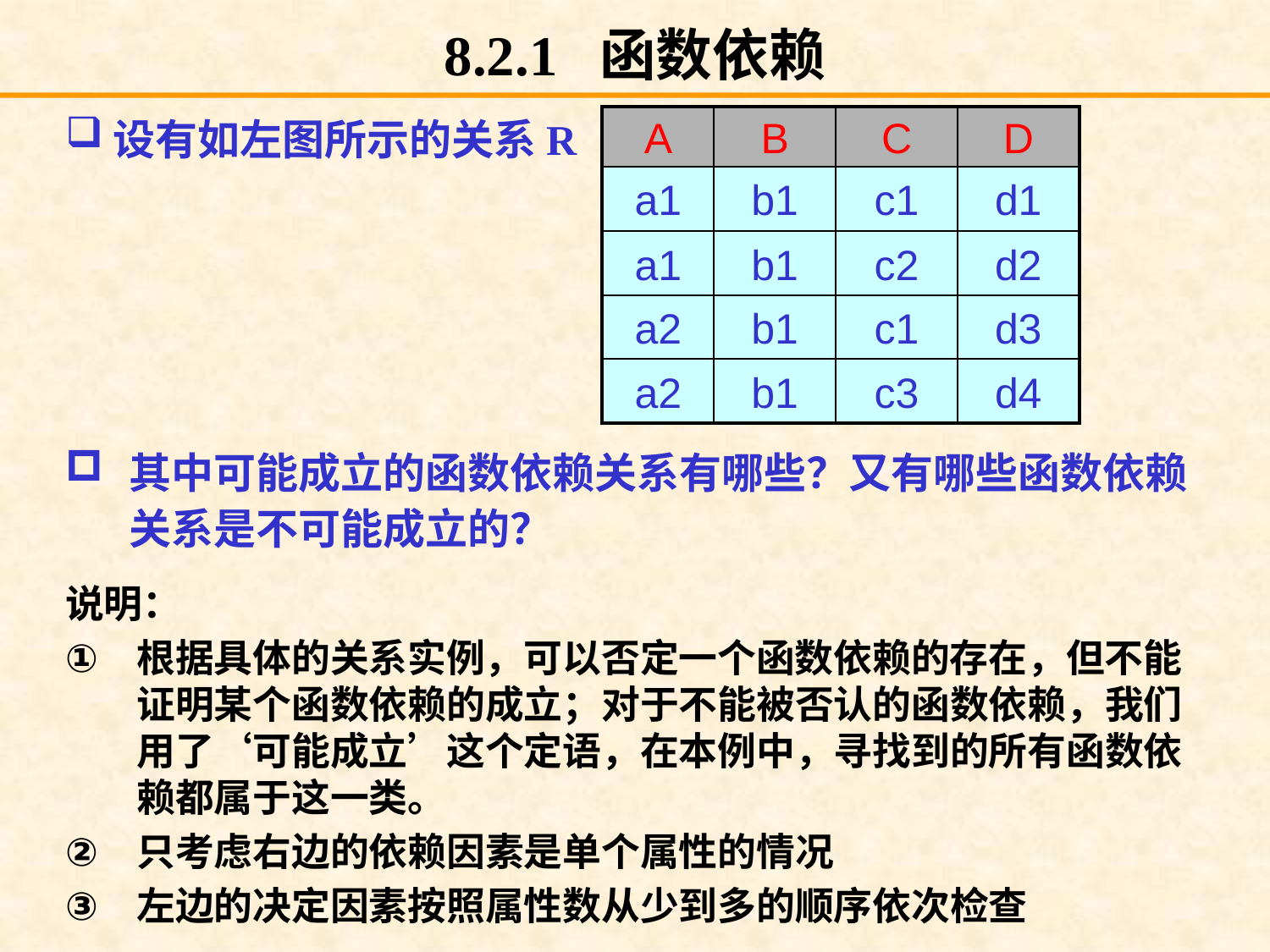

# 8.2.1  函数依赖
设有如左图所示的关系R
| A | B | C | D |
| --- | --- | --- | --- |
| a1 | b1 | c1 | d1 |
| a1 | b1 | c2 | d2 |
| a2 | b1 | c1 | d3 |
| a2 | b1 | c3 | d4 |
其中可能成立的函数依赖关系有哪些？又有哪些函数依赖关系是不可能成立的？
说明：
根据具体的关系实例，可以否定一个函数依赖的存在，但不能证明某个函数依赖的成立；对于不能被否认的函数依赖，我们用了‘可能成立’这个定语，在本例中，寻找到的所有函数依赖都属于这一类。
只考虑右边的依赖因素是单个属性的情况
左边的决定因素按照属性数从少到多的顺序依次检查